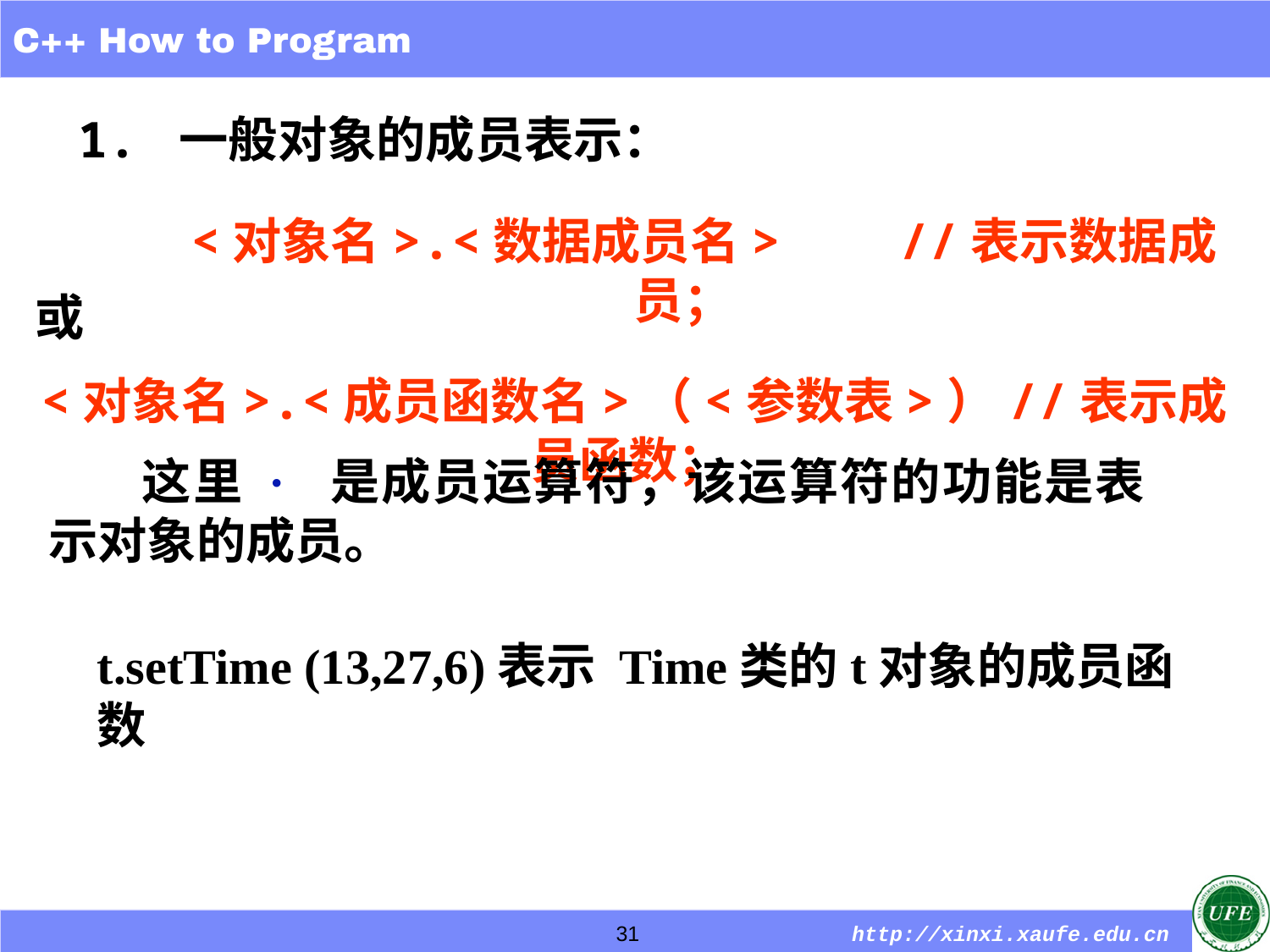

1. 一般对象的成员表示：
 <对象名>.<数据成员名>    //表示数据成员；
 或
<对象名>.<成员函数名>（<参数表>）//表示成员函数；
这里 · 是成员运算符，该运算符的功能是表示对象的成员。
t.setTime (13,27,6)表示 Time类的t对象的成员函数
31